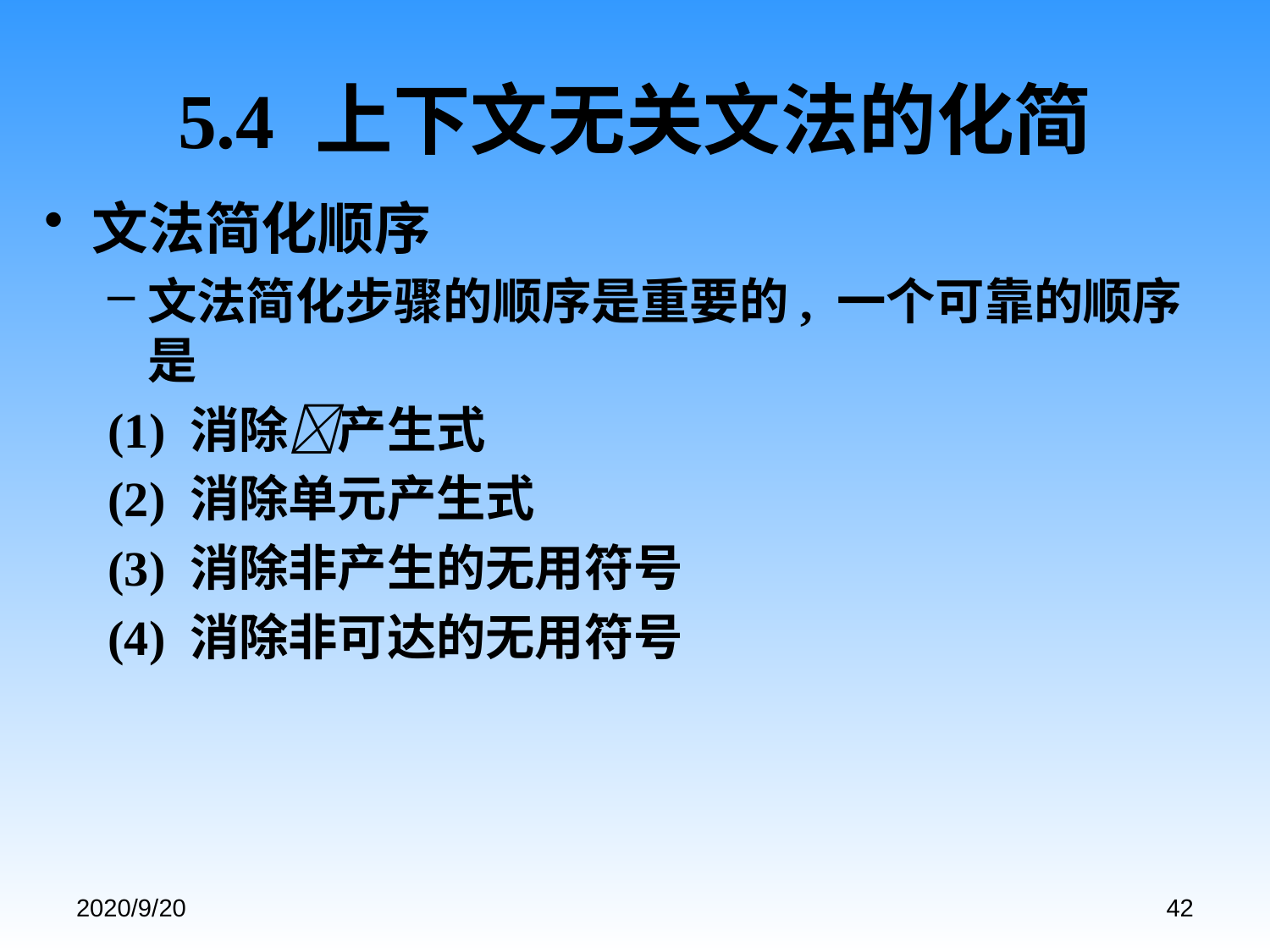

# 5.4 上下文无关文法的化简
文法简化顺序
文法简化步骤的顺序是重要的, 一个可靠的顺序是
(1) 消除ε产生式
(2) 消除单元产生式
(3) 消除非产生的无用符号
(4) 消除非可达的无用符号
2020/9/20
42